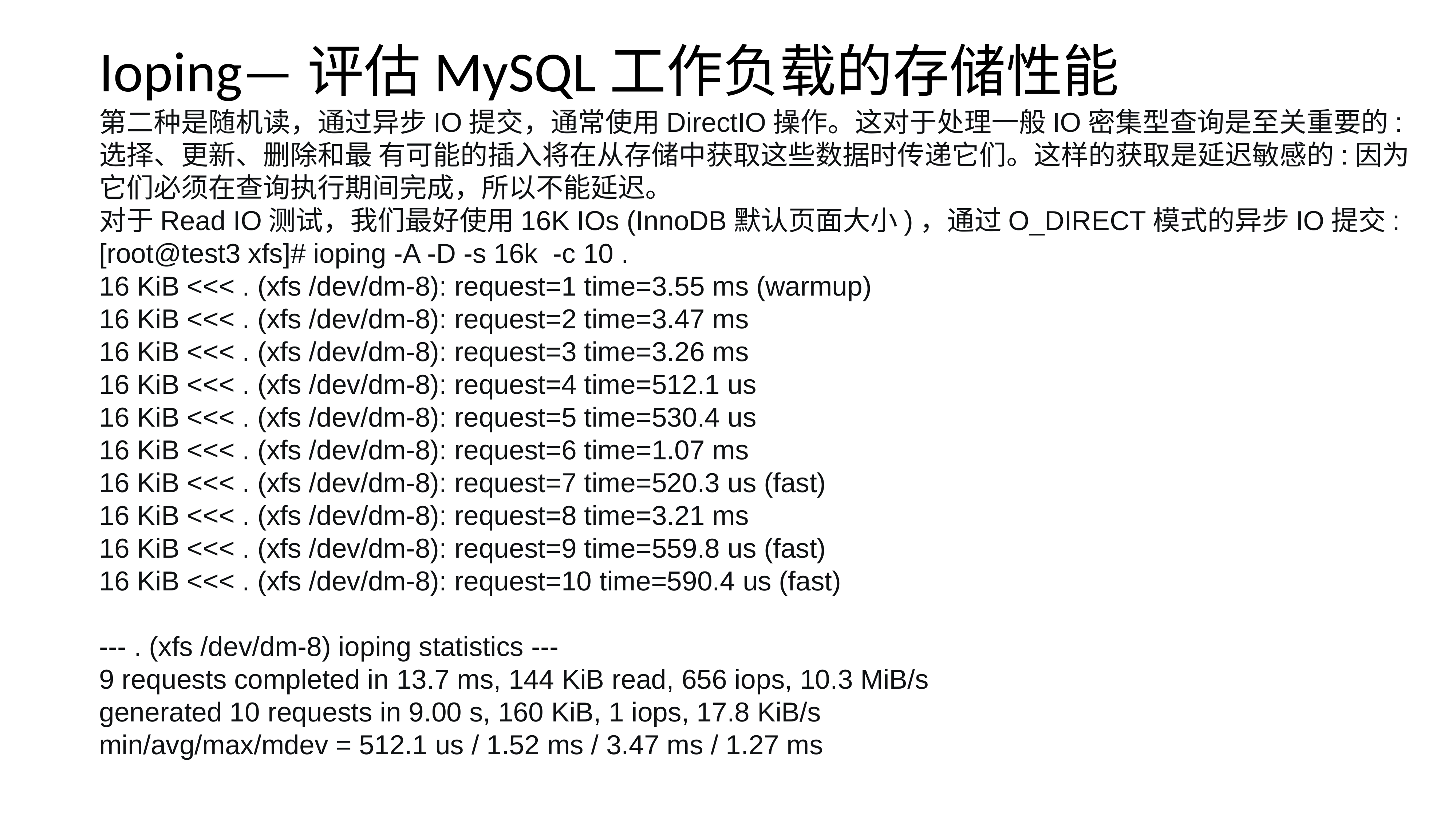

Ioping—评估MySQL工作负载的存储性能
第二种是随机读，通过异步IO提交，通常使用DirectIO操作。这对于处理一般IO密集型查询是至关重要的:选择、更新、删除和最 有可能的插入将在从存储中获取这些数据时传递它们。这样的获取是延迟敏感的:因为它们必须在查询执行期间完成，所以不能延迟。
对于Read IO测试，我们最好使用16K IOs (InnoDB默认页面大小)，通过O_DIRECT模式的异步IO提交:
[root@test3 xfs]# ioping -A -D -s 16k  -c 10 .
16 KiB <<< . (xfs /dev/dm-8): request=1 time=3.55 ms (warmup)
16 KiB <<< . (xfs /dev/dm-8): request=2 time=3.47 ms
16 KiB <<< . (xfs /dev/dm-8): request=3 time=3.26 ms
16 KiB <<< . (xfs /dev/dm-8): request=4 time=512.1 us
16 KiB <<< . (xfs /dev/dm-8): request=5 time=530.4 us
16 KiB <<< . (xfs /dev/dm-8): request=6 time=1.07 ms
16 KiB <<< . (xfs /dev/dm-8): request=7 time=520.3 us (fast)
16 KiB <<< . (xfs /dev/dm-8): request=8 time=3.21 ms
16 KiB <<< . (xfs /dev/dm-8): request=9 time=559.8 us (fast)
16 KiB <<< . (xfs /dev/dm-8): request=10 time=590.4 us (fast)

--- . (xfs /dev/dm-8) ioping statistics ---
9 requests completed in 13.7 ms, 144 KiB read, 656 iops, 10.3 MiB/s
generated 10 requests in 9.00 s, 160 KiB, 1 iops, 17.8 KiB/s
min/avg/max/mdev = 512.1 us / 1.52 ms / 3.47 ms / 1.27 ms